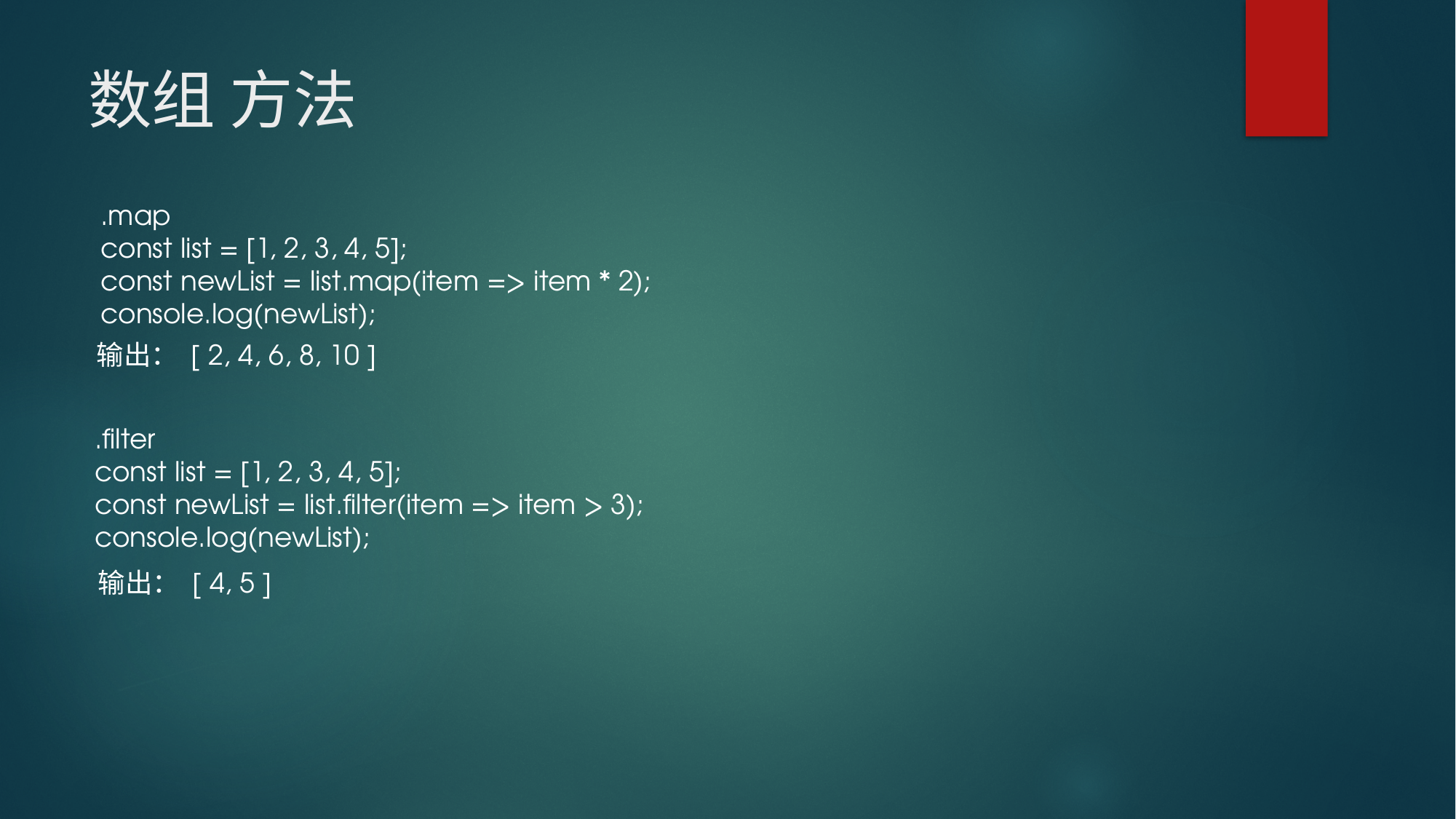

# 数组 方法
.map
const list = [1, 2, 3, 4, 5];
const newList = list.map(item => item * 2);
console.log(newList);
输出： [ 2, 4, 6, 8, 10 ]
.filter
const list = [1, 2, 3, 4, 5];
const newList = list.filter(item => item > 3);
console.log(newList);
输出： [ 4, 5 ]